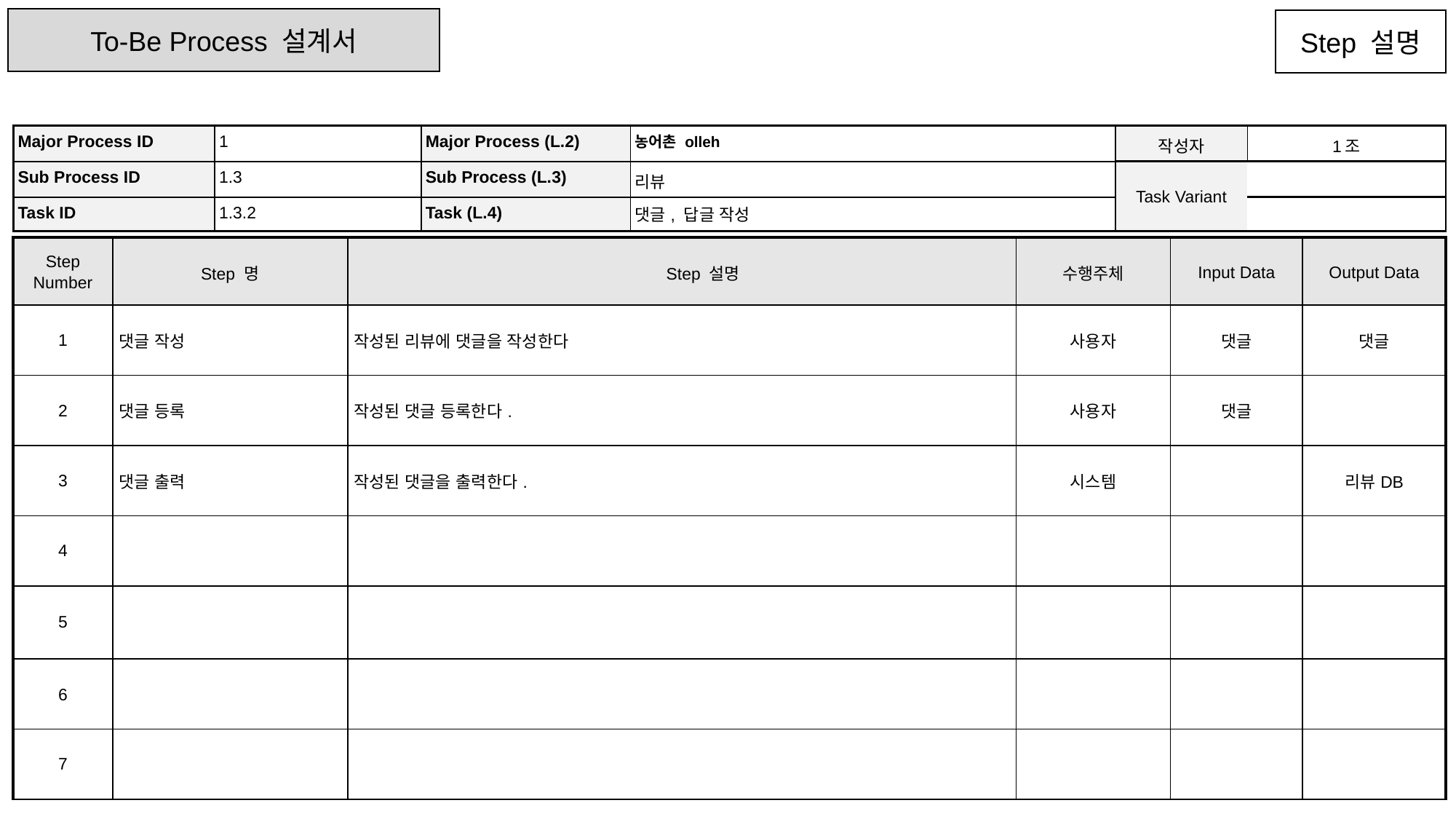

To-Be Process 설계서
Step 설명
| Major Process ID | 1 | Major Process (L.2) | 농어촌 olleh | 작성자 | 1조 |
| --- | --- | --- | --- | --- | --- |
| Sub Process ID | 1.3 | Sub Process (L.3) | 리뷰 | Task Variant |  |
| Task ID | 1.3.2 | Task (L.4) | 댓글, 답글 작성 |  |  |
| Step Number | Step 명 | Step 설명 | 수행주체 | Input Data | Output Data |
| --- | --- | --- | --- | --- | --- |
| 1 | 댓글 작성 | 작성된 리뷰에 댓글을 작성한다 | 사용자 | 댓글 | 댓글 |
| 2 | 댓글 등록 | 작성된 댓글 등록한다. | 사용자 | 댓글 |  |
| 3 | 댓글 출력 | 작성된 댓글을 출력한다. | 시스템 |  | 리뷰DB |
| 4 |  |  |  |  |  |
| 5 |  |  |  |  |  |
| 6 |  |  |  |  |  |
| 7 |  |  |  |  |  |